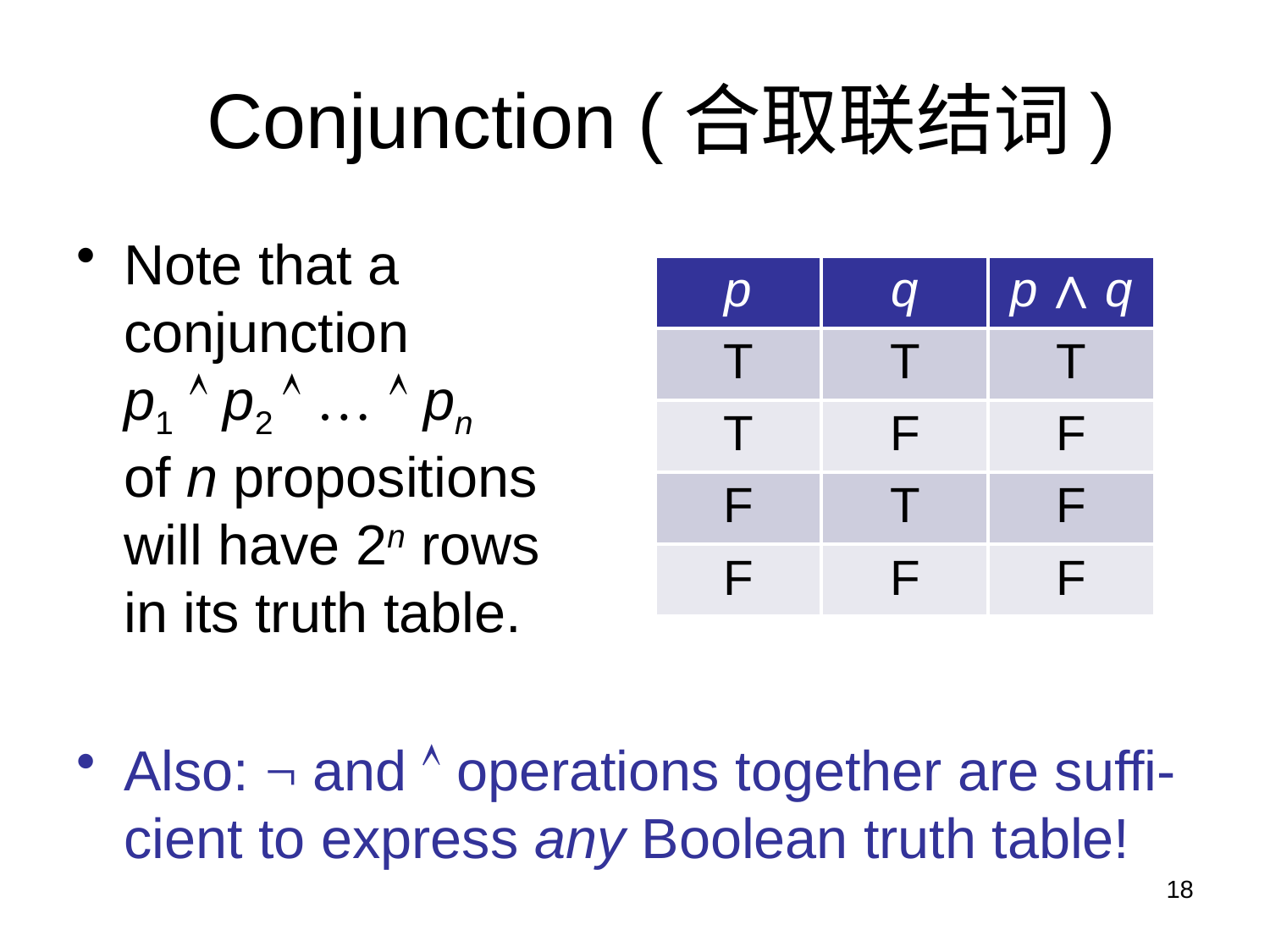

Topic #1.0 – Propositional Logic: Operators
# Conjunction (合取联结词)
Note that a
conjunction
p1 ∧ p2 ∧ … ∧ pn
of n propositions
will have 2n rows
in its truth table.

Also: ¬ and ∧ operations together are suffi-cient to express any Boolean truth table!
| p | q | p ∧ q |
| --- | --- | --- |
| T | T | T |
| T | F | F |
| F | T | F |
| F | F | F |
18